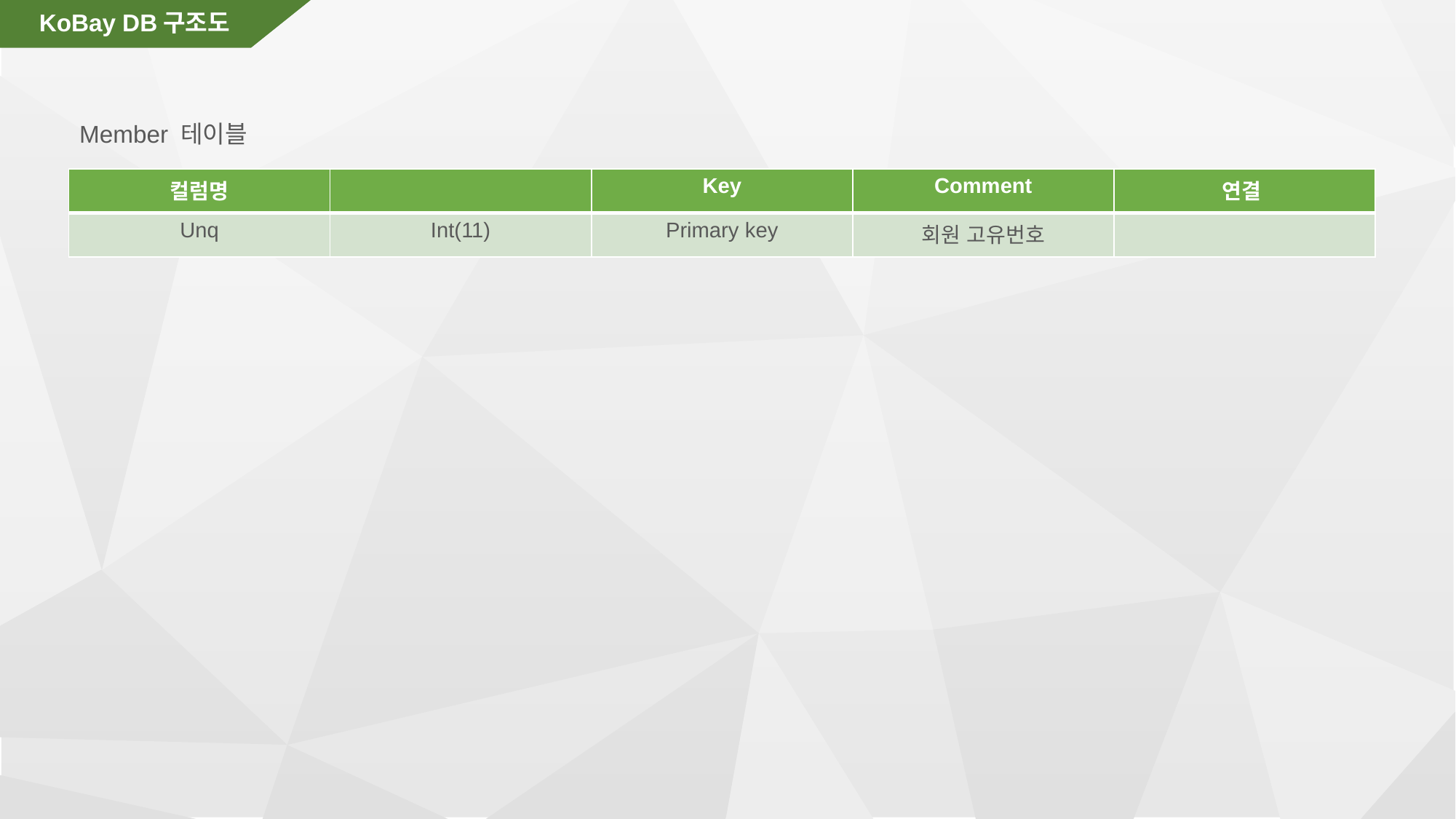

# KoBay DB구조도
Member 테이블
| 컬럼명 |  | Key | Comment | 연결 |
| --- | --- | --- | --- | --- |
| Unq | Int(11) | Primary key | 회원 고유번호 |  |